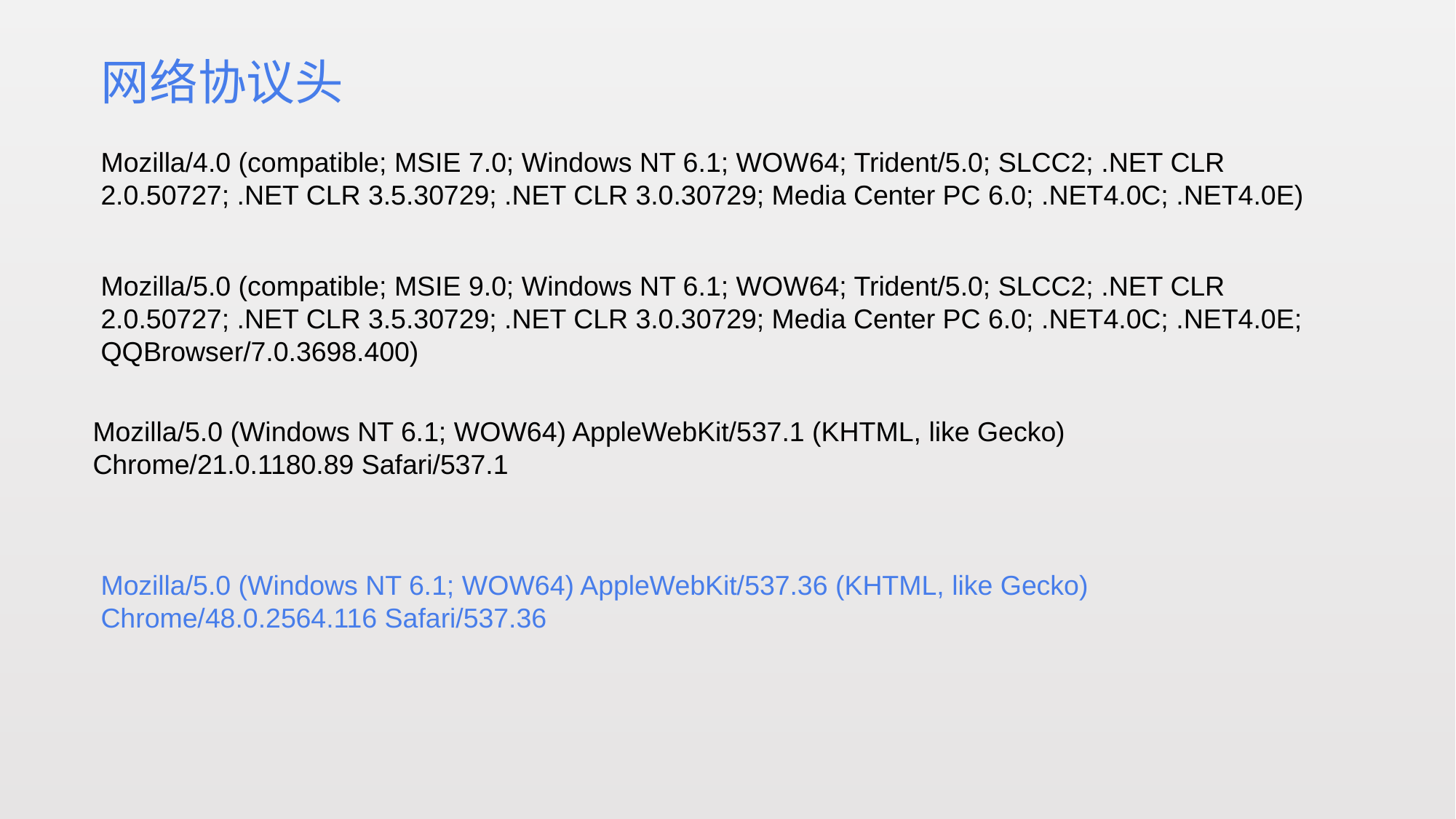

网络协议头
Mozilla/4.0 (compatible; MSIE 7.0; Windows NT 6.1; WOW64; Trident/5.0; SLCC2; .NET CLR 2.0.50727; .NET CLR 3.5.30729; .NET CLR 3.0.30729; Media Center PC 6.0; .NET4.0C; .NET4.0E)
Mozilla/5.0 (compatible; MSIE 9.0; Windows NT 6.1; WOW64; Trident/5.0; SLCC2; .NET CLR 2.0.50727; .NET CLR 3.5.30729; .NET CLR 3.0.30729; Media Center PC 6.0; .NET4.0C; .NET4.0E; QQBrowser/7.0.3698.400)
Mozilla/5.0 (Windows NT 6.1; WOW64) AppleWebKit/537.1 (KHTML, like Gecko) Chrome/21.0.1180.89 Safari/537.1
Mozilla/5.0 (Windows NT 6.1; WOW64) AppleWebKit/537.36 (KHTML, like Gecko) Chrome/48.0.2564.116 Safari/537.36